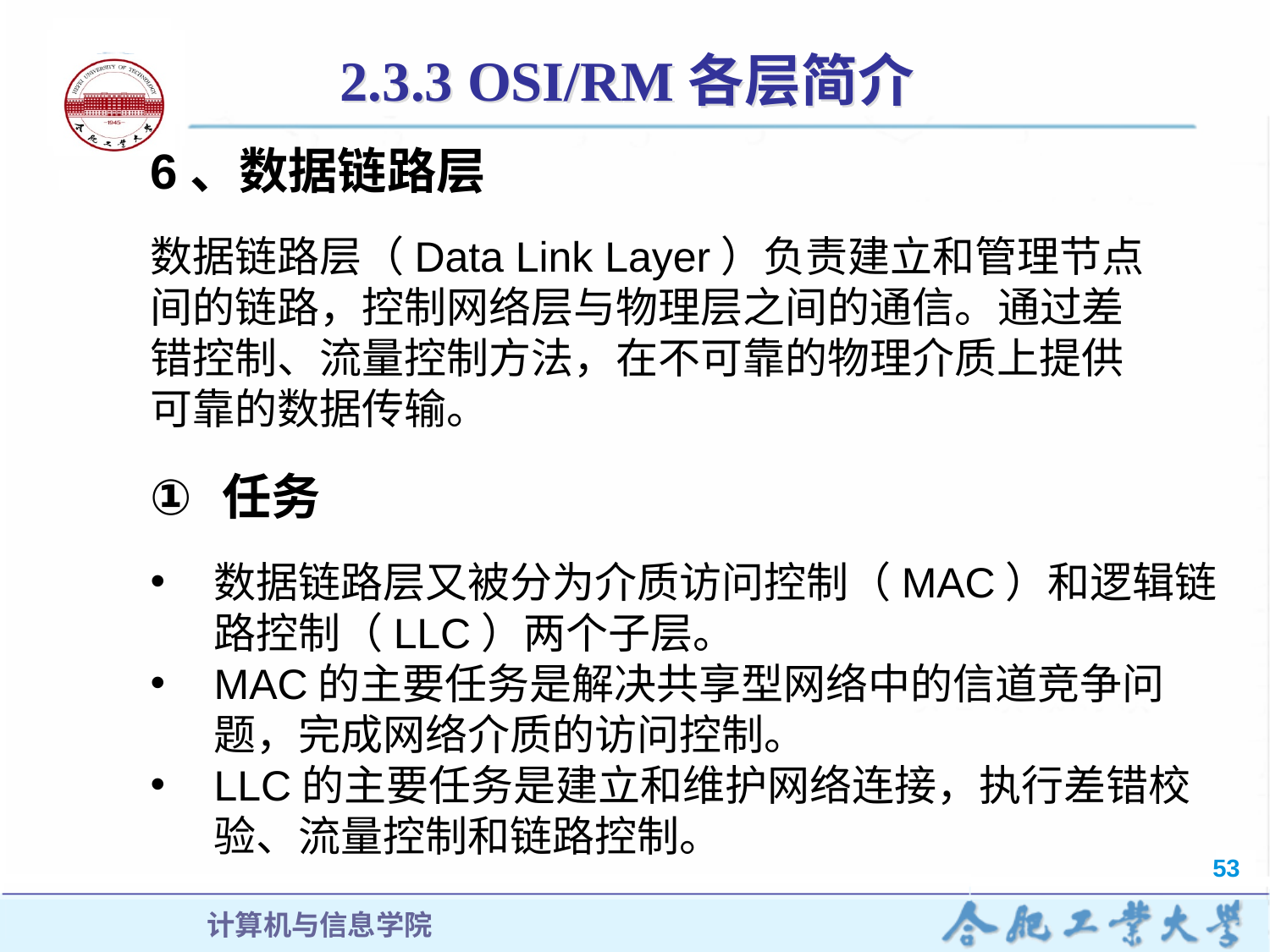

# 2.3.3 OSI/RM各层简介
6、数据链路层
数据链路层（Data Link Layer）负责建立和管理节点间的链路，控制网络层与物理层之间的通信。通过差错控制、流量控制方法，在不可靠的物理介质上提供可靠的数据传输。
任务
数据链路层又被分为介质访问控制（MAC）和逻辑链路控制（LLC）两个子层。
MAC的主要任务是解决共享型网络中的信道竞争问题，完成网络介质的访问控制。
LLC的主要任务是建立和维护网络连接，执行差错校验、流量控制和链路控制。